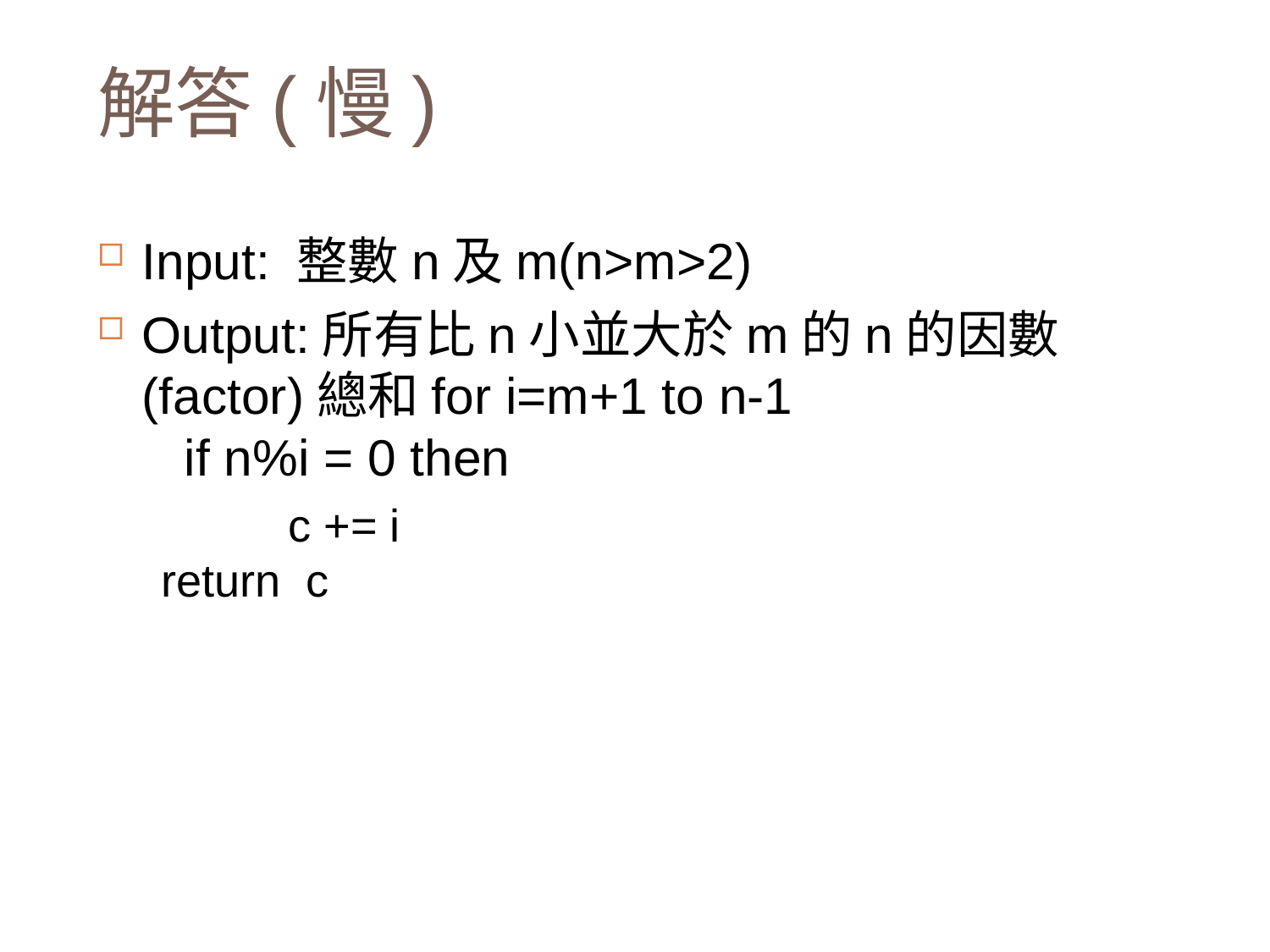

# 解答(慢)
Input: 整數n及m(n>m>2)
Output:所有比n小並大於m的n的因數(factor)總和for i=m+1 to n-1
   if n%i = 0 then
          c += i
return  c